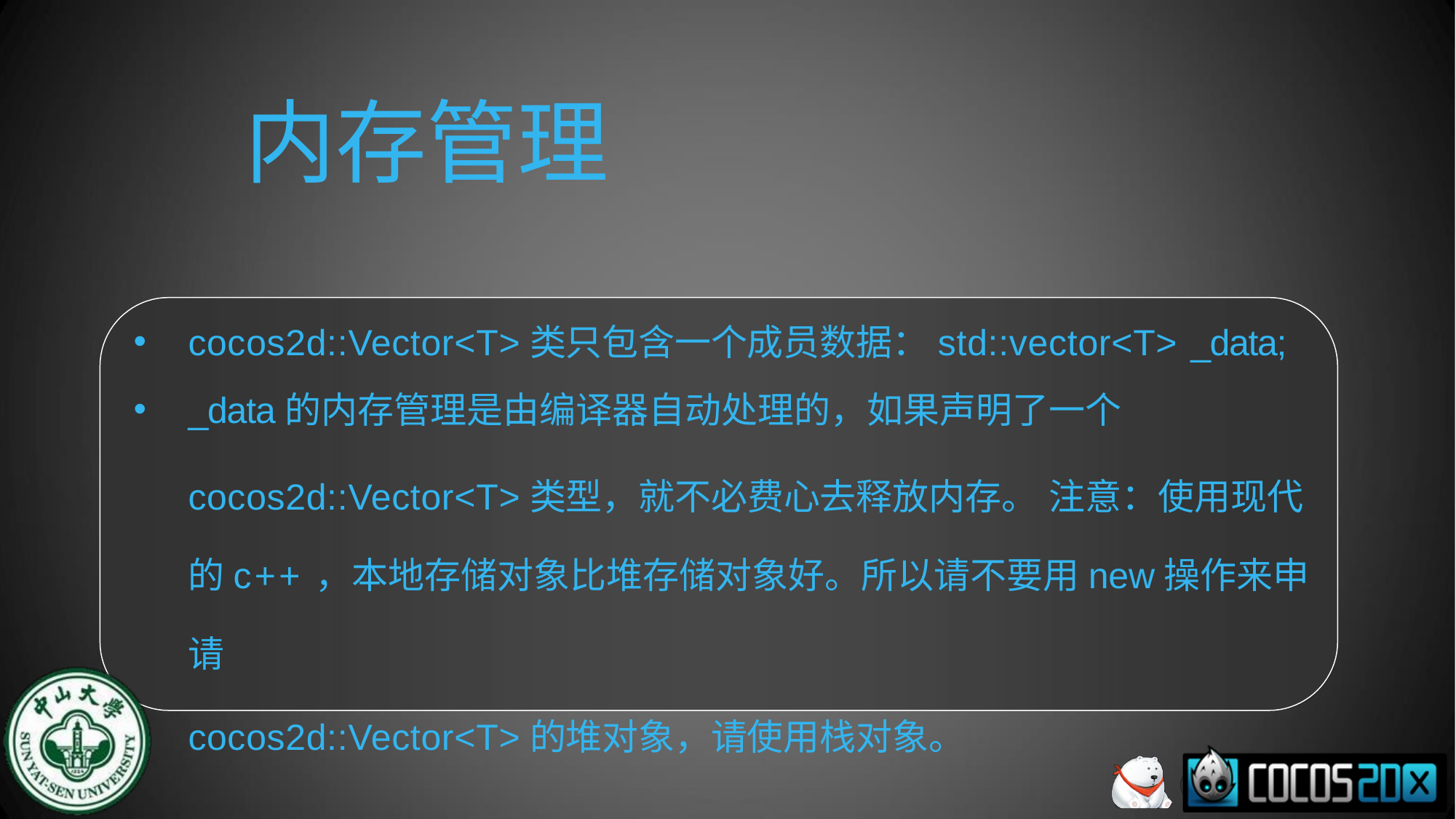

# 内存管理
cocos2d::Vector<T>类只包含一个成员数据：std::vector<T> _data;
_data的内存管理是由编译器自动处理的，如果声明了一个
cocos2d::Vector<T>类型，就不必费心去释放内存。 注意：使用现代 的c++，本地存储对象比堆存储对象好。所以请不要用new操作来申请
cocos2d::Vector<T>的堆对象，请使用栈对象。